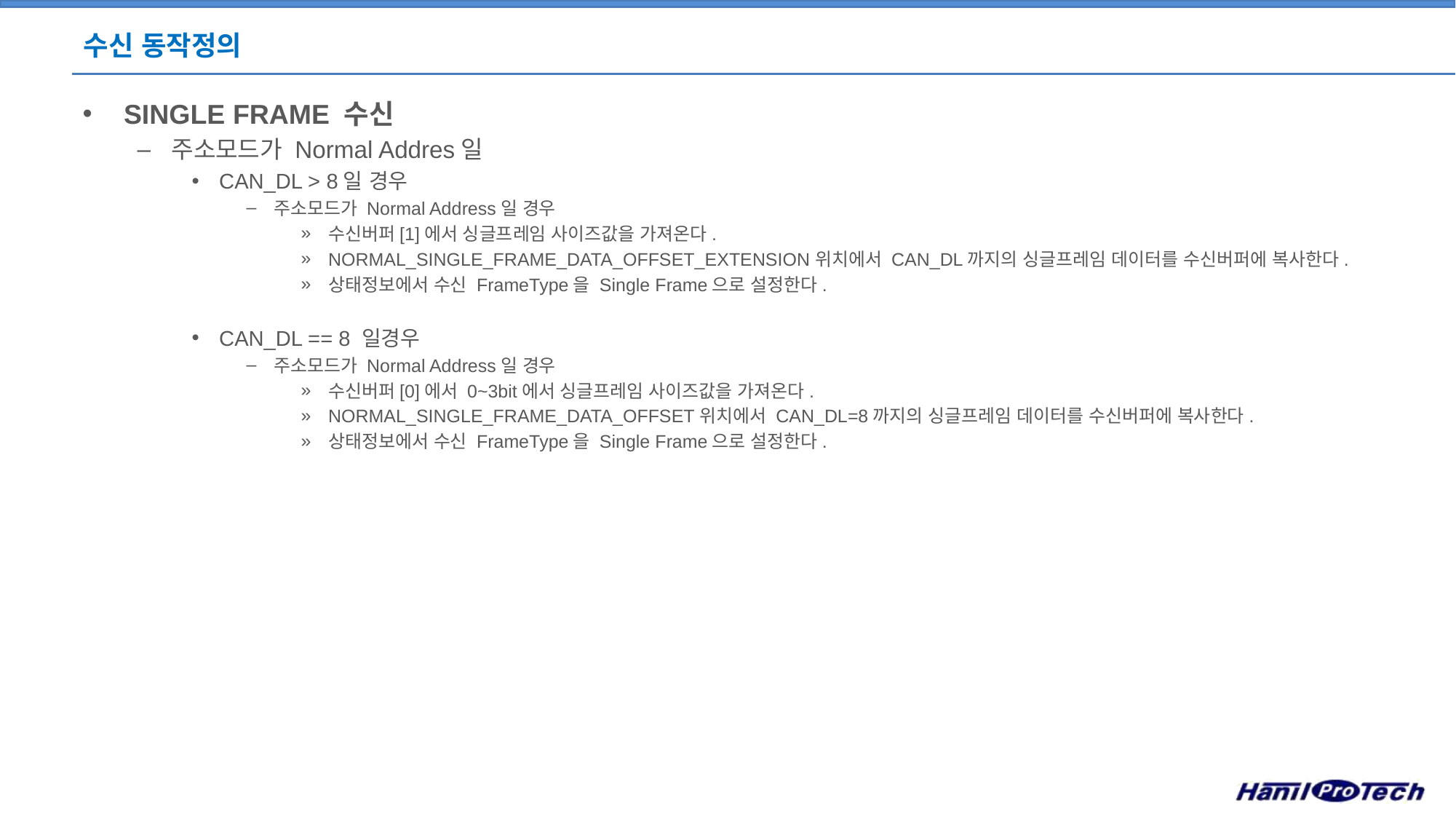

# 수신 동작정의
SINGLE FRAME 수신
주소모드가 Normal Addres일
CAN_DL > 8일 경우
주소모드가 Normal Address일 경우
수신버퍼[1]에서 싱글프레임 사이즈값을 가져온다.
NORMAL_SINGLE_FRAME_DATA_OFFSET_EXTENSION위치에서 CAN_DL까지의 싱글프레임 데이터를 수신버퍼에 복사한다.
상태정보에서 수신 FrameType을 Single Frame으로 설정한다.

CAN_DL == 8 일경우
주소모드가 Normal Address일 경우
수신버퍼[0]에서 0~3bit에서 싱글프레임 사이즈값을 가져온다.
NORMAL_SINGLE_FRAME_DATA_OFFSET위치에서 CAN_DL=8까지의 싱글프레임 데이터를 수신버퍼에 복사한다.
상태정보에서 수신 FrameType을 Single Frame으로 설정한다.